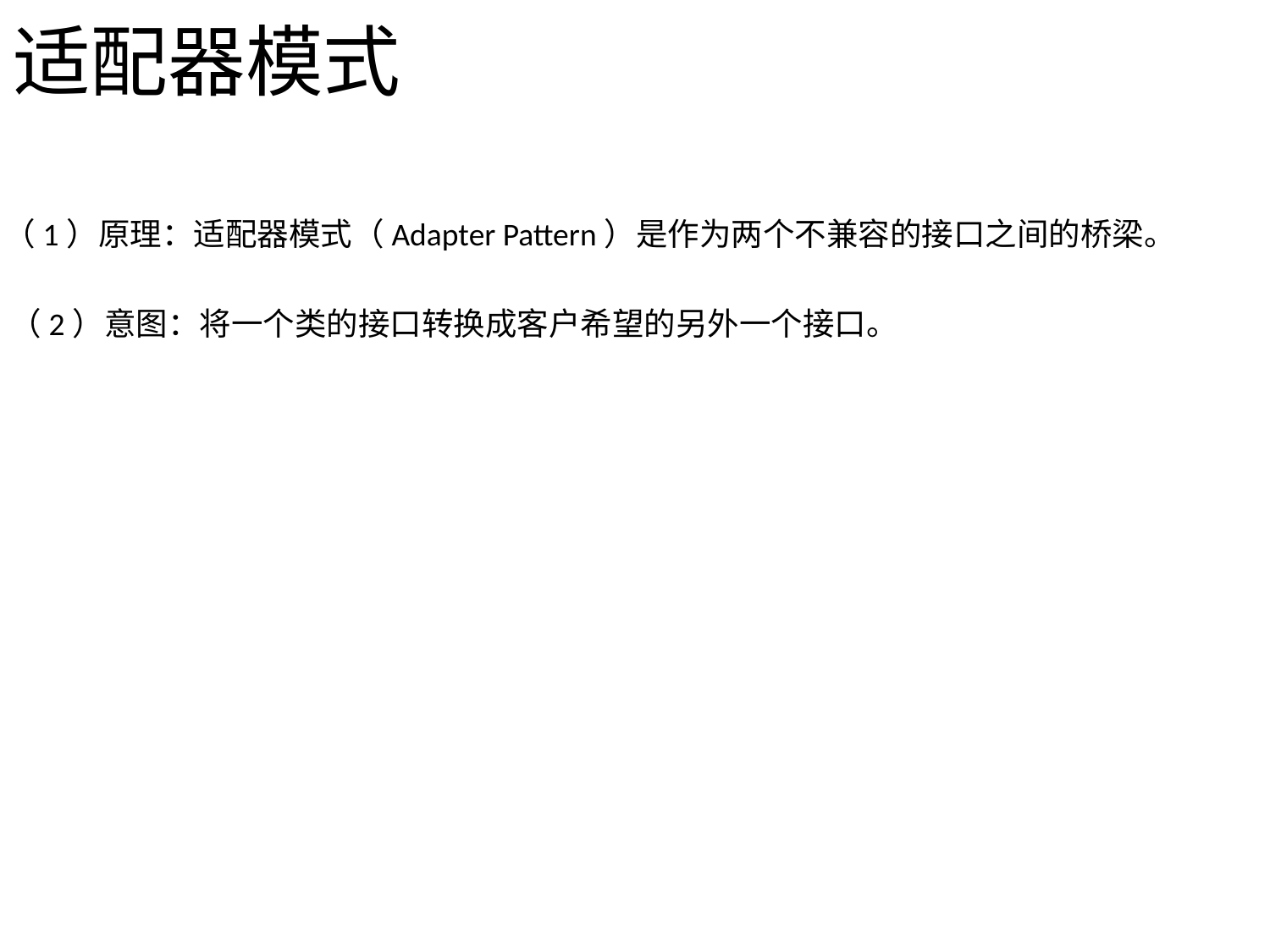

# 适配器模式
（1）原理：适配器模式（Adapter Pattern）是作为两个不兼容的接口之间的桥梁。
（2）意图：将一个类的接口转换成客户希望的另外一个接口。